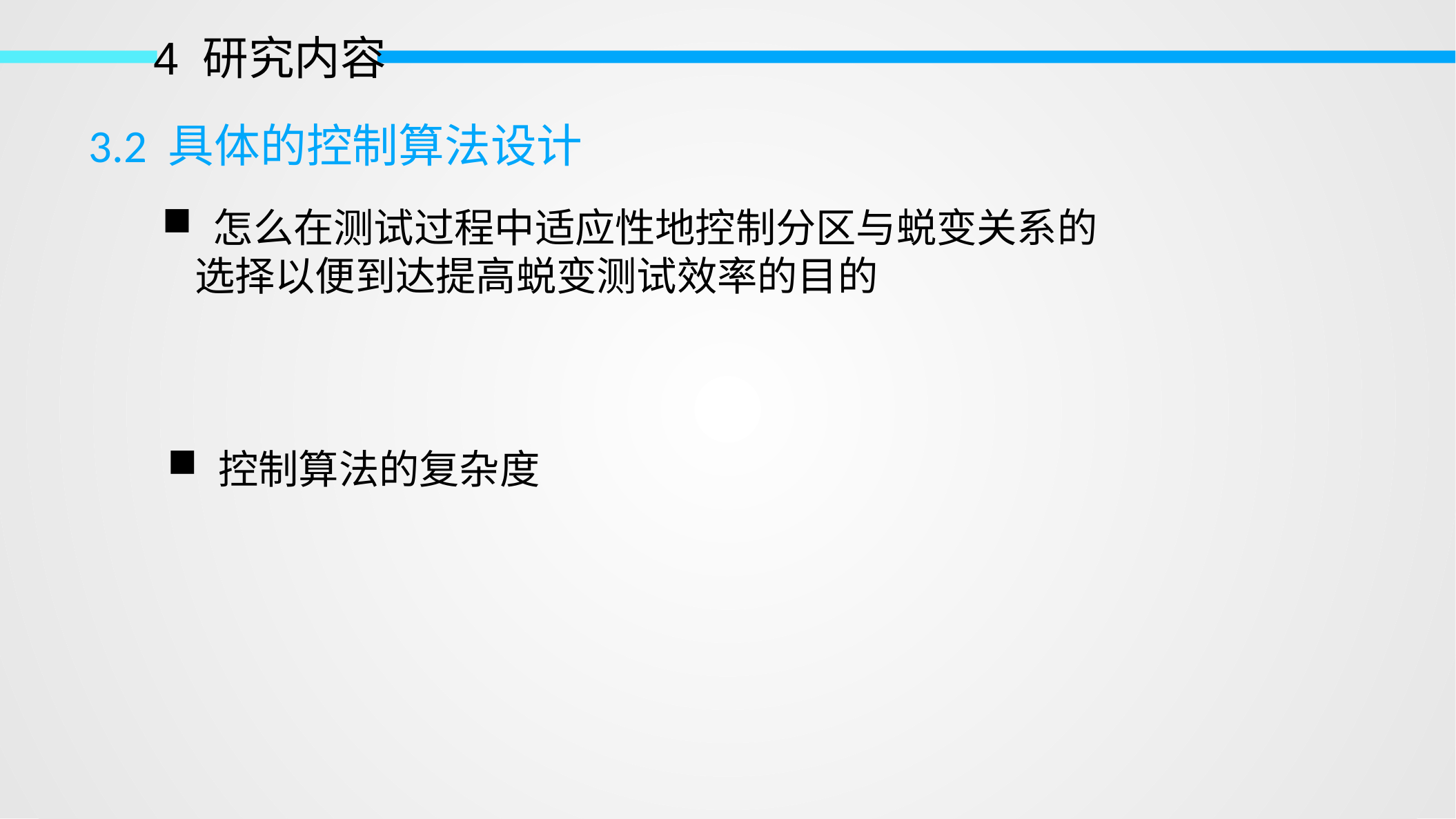

4 研究内容

3.2 具体的控制算法设计
 怎么在测试过程中适应性地控制分区与蜕变关系的选择以便到达提高蜕变测试效率的目的
 控制算法的复杂度